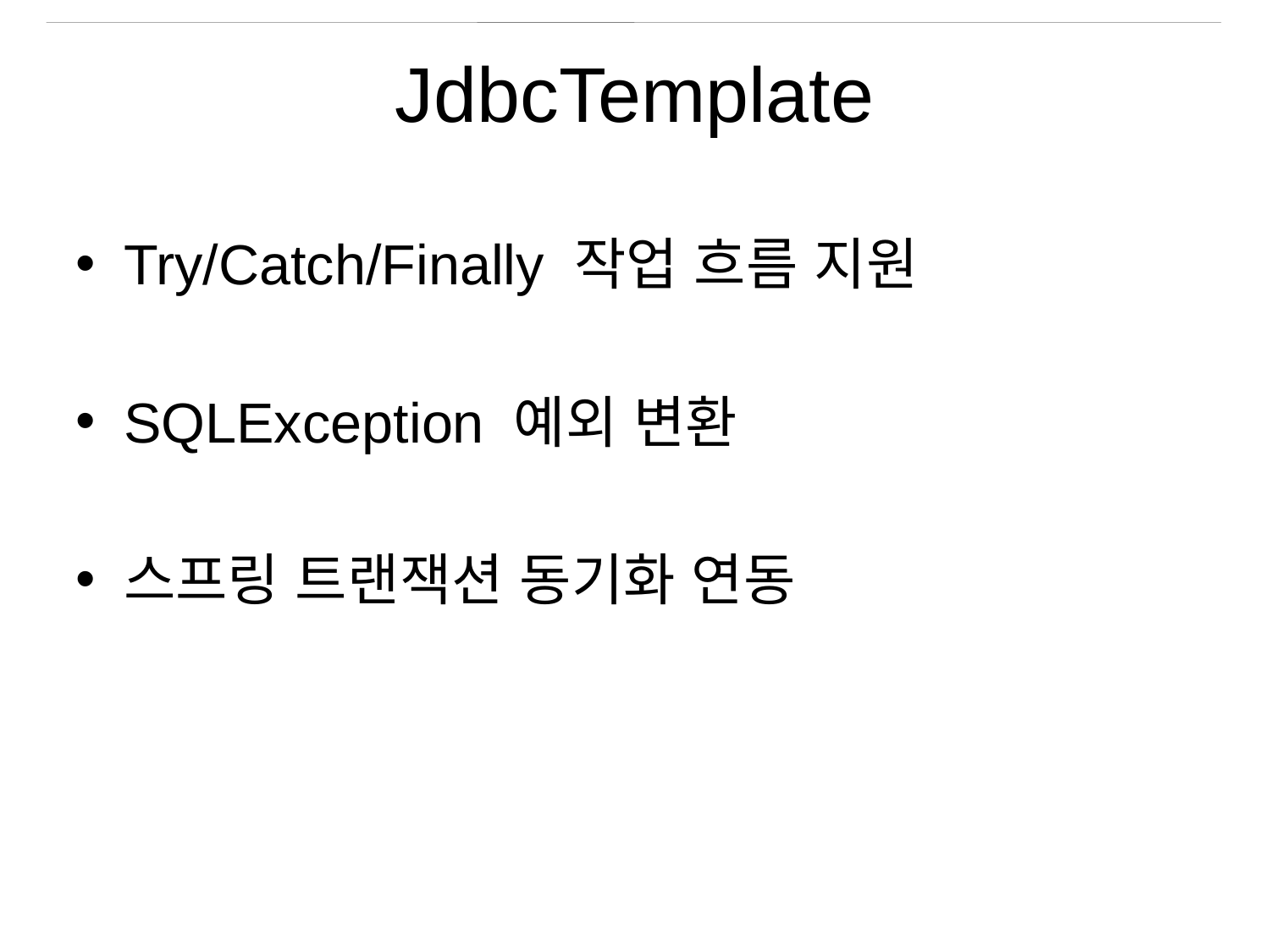

# JdbcTemplate
Try/Catch/Finally 작업 흐름 지원

SQLException 예외 변환

스프링 트랜잭션 동기화 연동